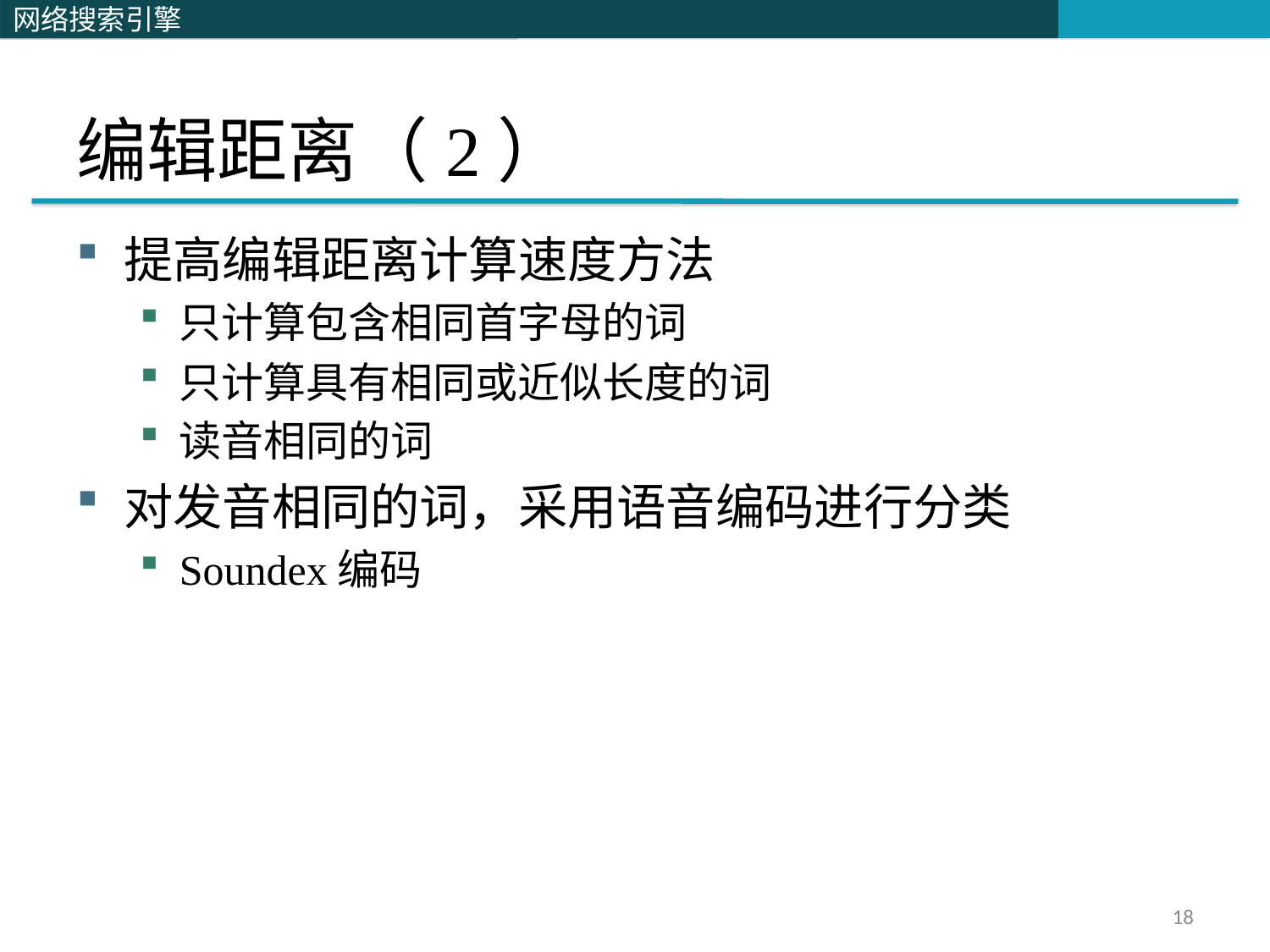

# 编辑距离（2）
提高编辑距离计算速度方法
只计算包含相同首字母的词
只计算具有相同或近似长度的词
读音相同的词
对发音相同的词，采用语音编码进行分类
Soundex编码
18